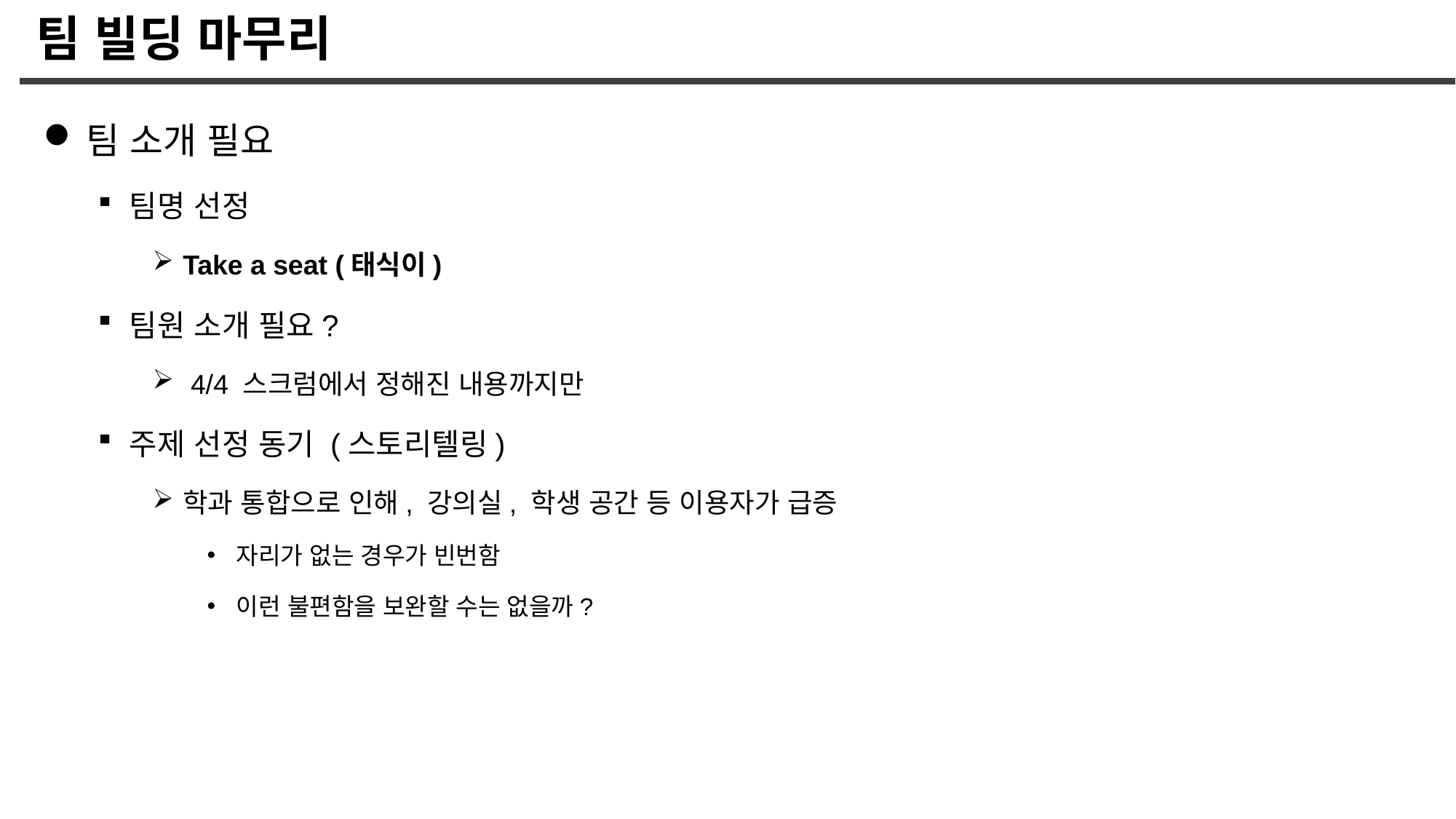

# 팀 빌딩 마무리
팀 소개 필요
팀명 선정
Take a seat (태식이)
팀원 소개 필요?
 4/4 스크럼에서 정해진 내용까지만
주제 선정 동기 (스토리텔링)
학과 통합으로 인해, 강의실, 학생 공간 등 이용자가 급증
자리가 없는 경우가 빈번함
이런 불편함을 보완할 수는 없을까?